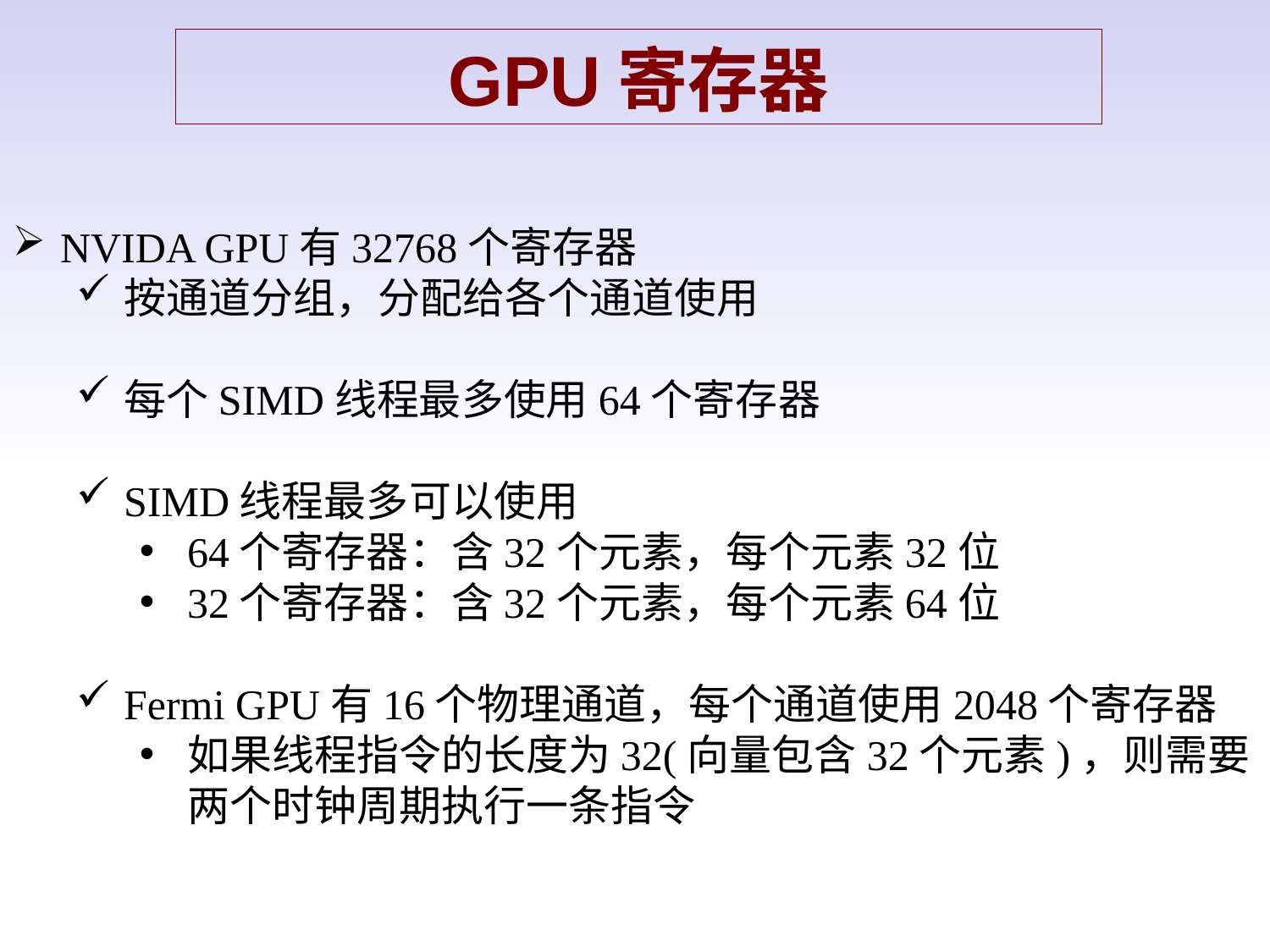

GPU寄存器
NVIDA GPU有32768个寄存器
按通道分组，分配给各个通道使用

每个SIMD线程最多使用64个寄存器

SIMD线程最多可以使用
64个寄存器：含32个元素，每个元素32位
32个寄存器：含32个元素，每个元素64位

Fermi GPU有16个物理通道，每个通道使用2048个寄存器
如果线程指令的长度为32(向量包含32个元素)，则需要两个时钟周期执行一条指令